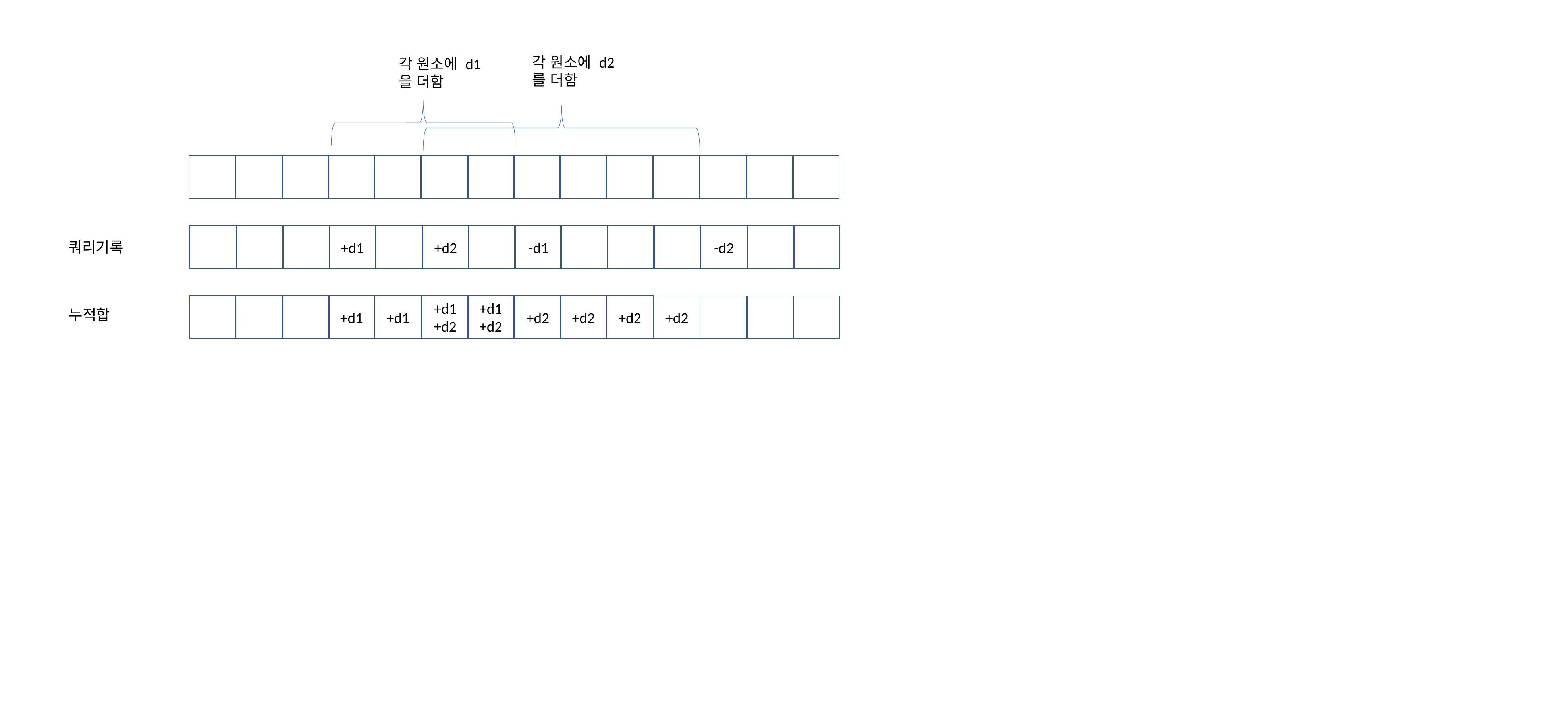

각 원소에 d2를 더함
각 원소에 d1을 더함

-d2

-d1

+d2

+d1

쿼리기록
+d2
+d2

+d2

+d2

+d1
+d2
+d1
+d2

+d1
+d1
누적합